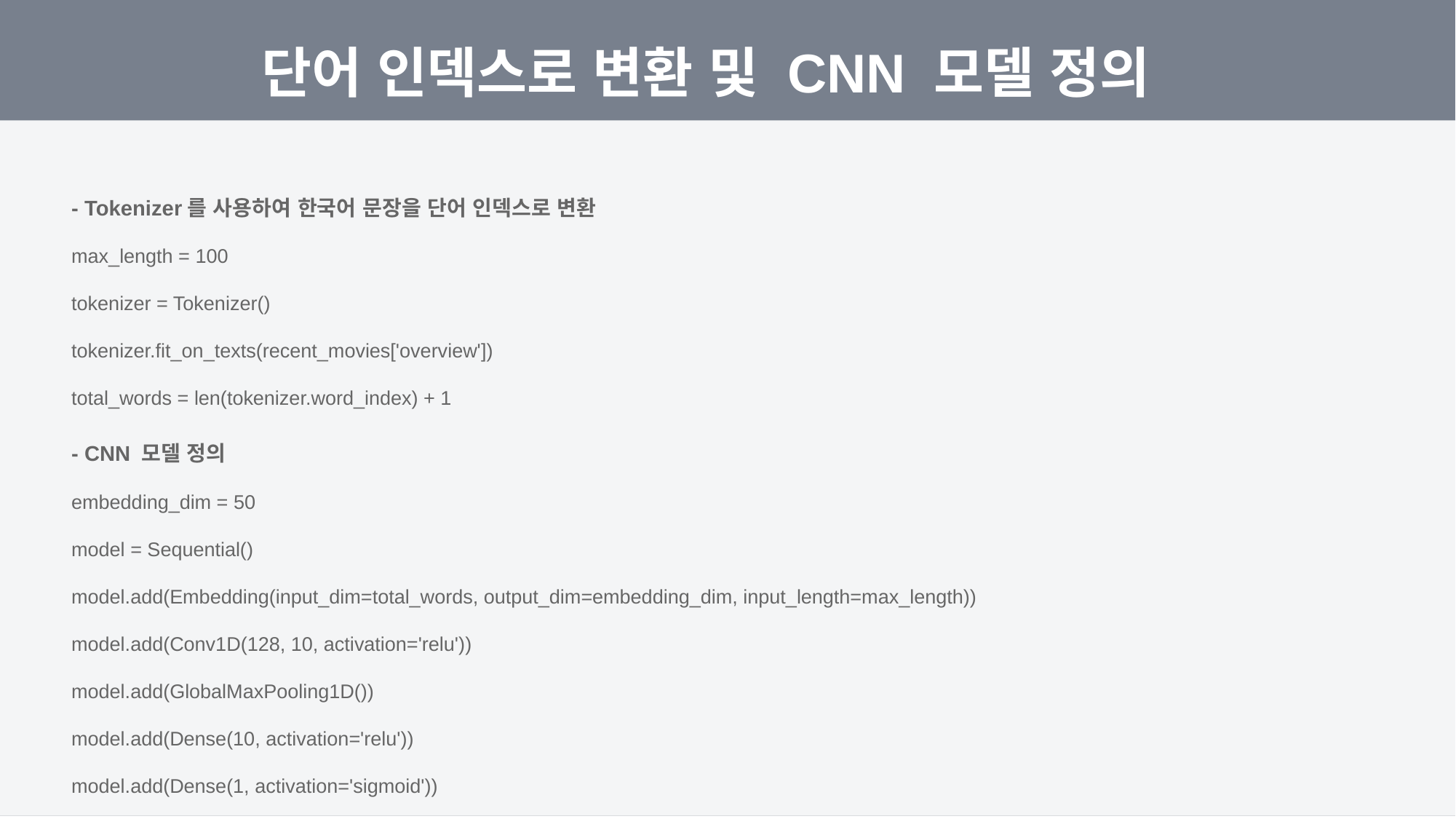

단어 인덱스로 변환 및 CNN 모델 정의

- Tokenizer를 사용하여 한국어 문장을 단어 인덱스로 변환
max_length = 100
tokenizer = Tokenizer()
tokenizer.fit_on_texts(recent_movies['overview'])
total_words = len(tokenizer.word_index) + 1
- CNN 모델 정의
embedding_dim = 50
model = Sequential()
model.add(Embedding(input_dim=total_words, output_dim=embedding_dim, input_length=max_length))
model.add(Conv1D(128, 10, activation='relu'))
model.add(GlobalMaxPooling1D())
model.add(Dense(10, activation='relu'))
model.add(Dense(1, activation='sigmoid'))